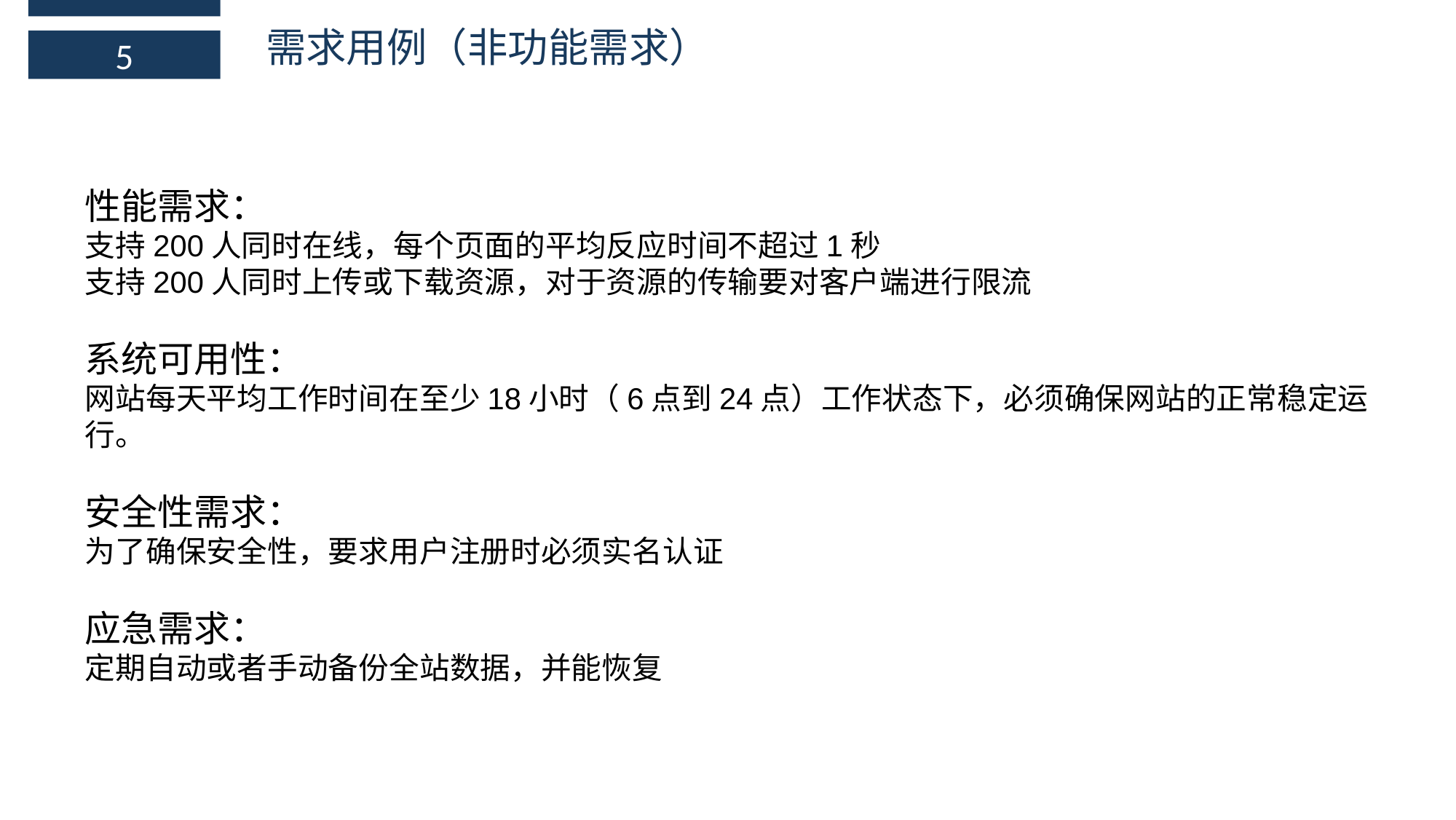

需求用例（非功能需求）
5
性能需求：
支持200人同时在线，每个页面的平均反应时间不超过1秒
支持200人同时上传或下载资源，对于资源的传输要对客户端进行限流

系统可用性：
网站每天平均工作时间在至少18小时（6点到24点）工作状态下，必须确保网站的正常稳定运行。

安全性需求：
为了确保安全性，要求用户注册时必须实名认证

应急需求：
定期自动或者手动备份全站数据，并能恢复